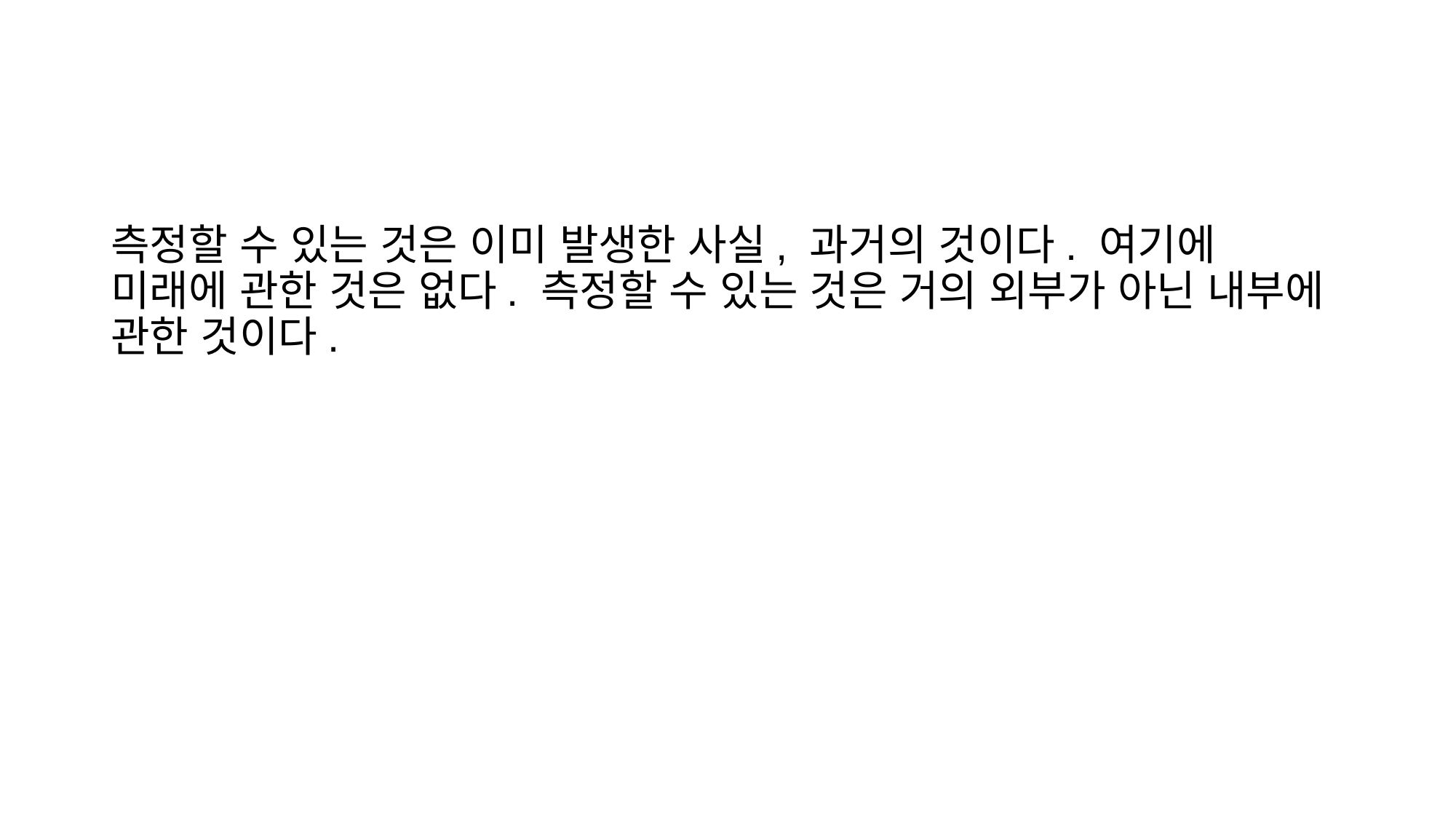

#
측정할 수 있는 것은 이미 발생한 사실, 과거의 것이다. 여기에 미래에 관한 것은 없다. 측정할 수 있는 것은 거의 외부가 아닌 내부에 관한 것이다.